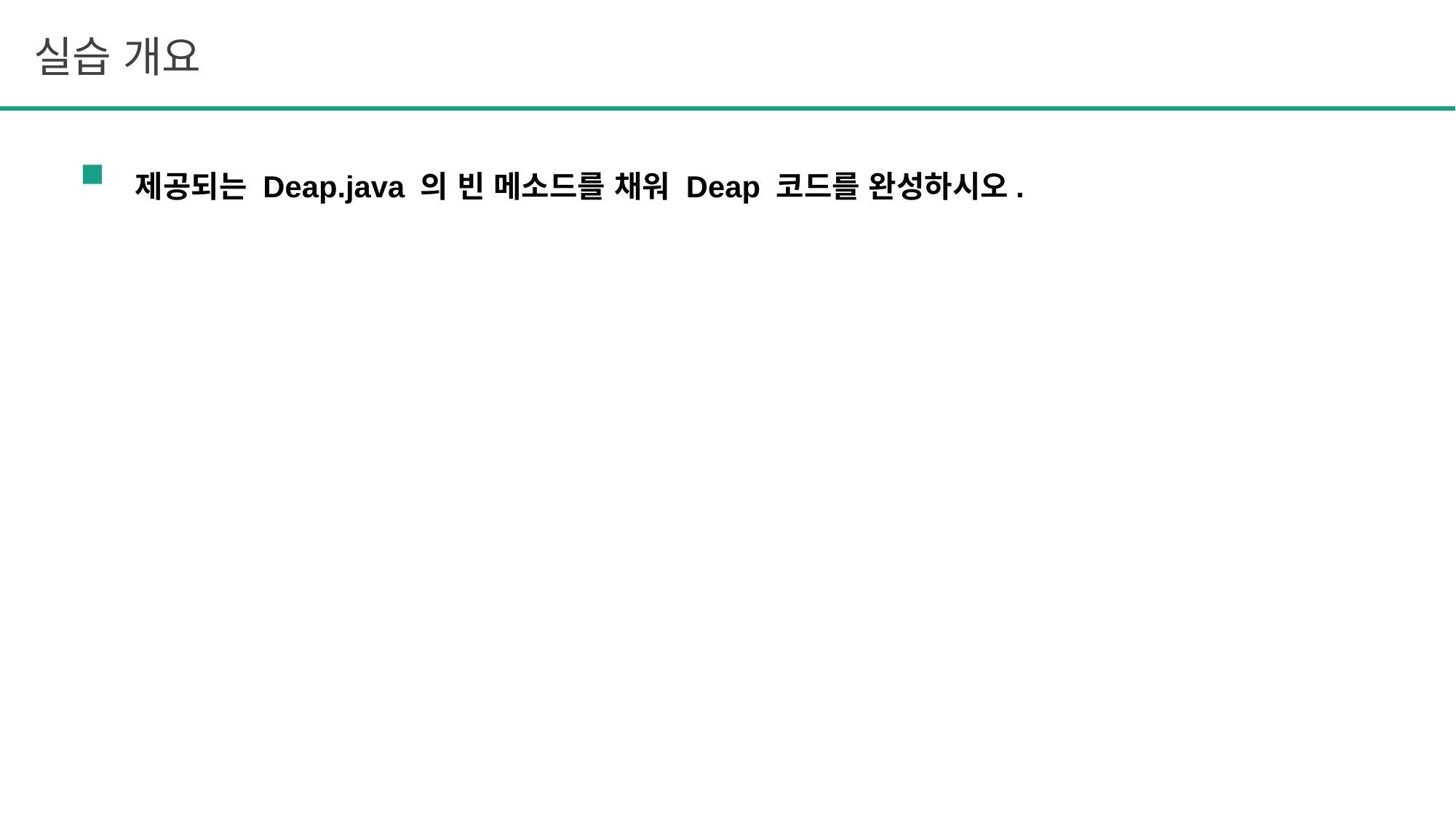

실습 개요
제공되는 Deap.java 의 빈 메소드를 채워 Deap 코드를 완성하시오.